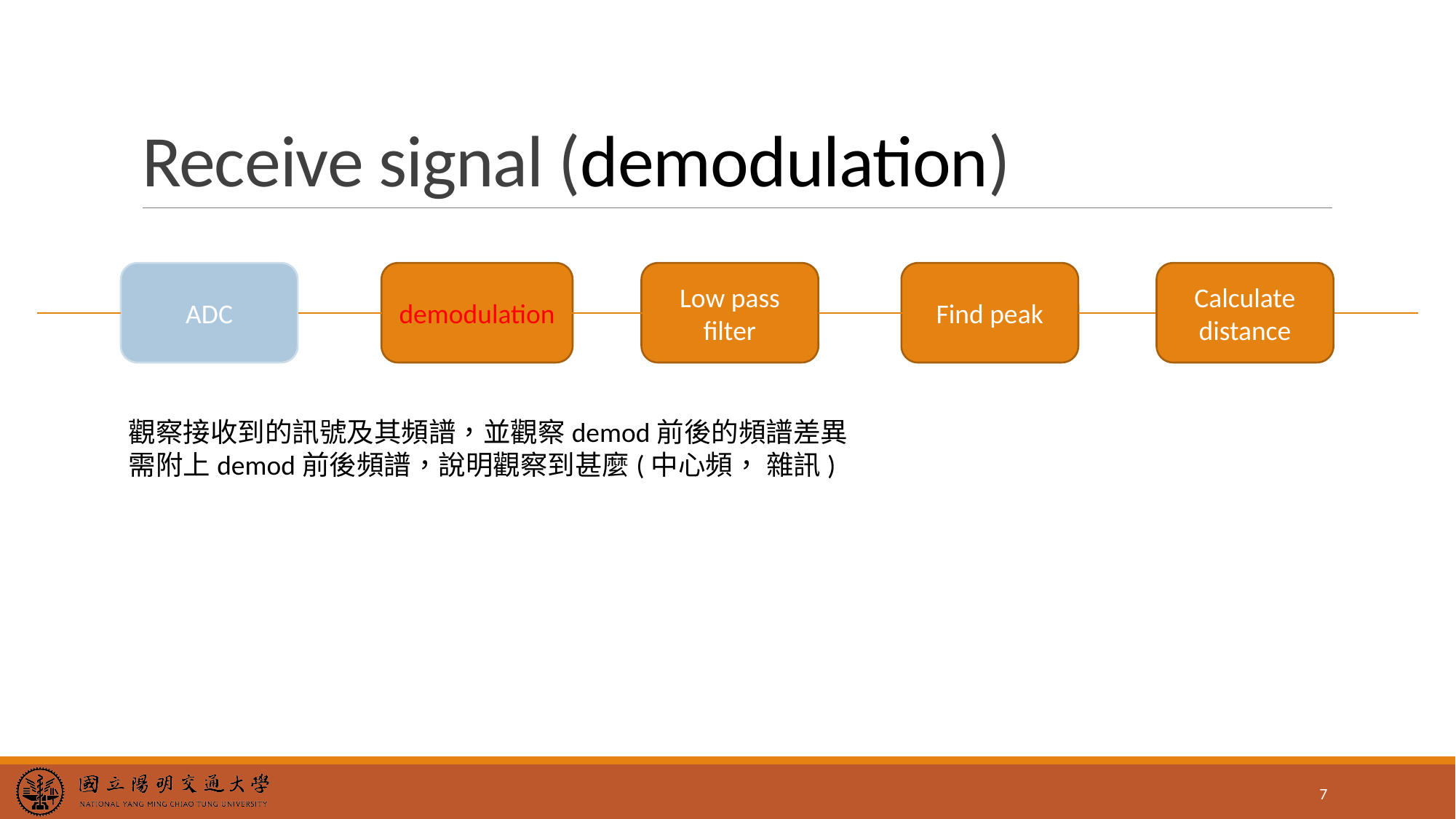

# Receive signal (demodulation)
demodulation
Low pass filter
Find peak
ADC
Calculate
distance
觀察接收到的訊號及其頻譜，並觀察demod前後的頻譜差異
需附上demod前後頻譜，說明觀察到甚麼(中心頻， 雜訊)

7